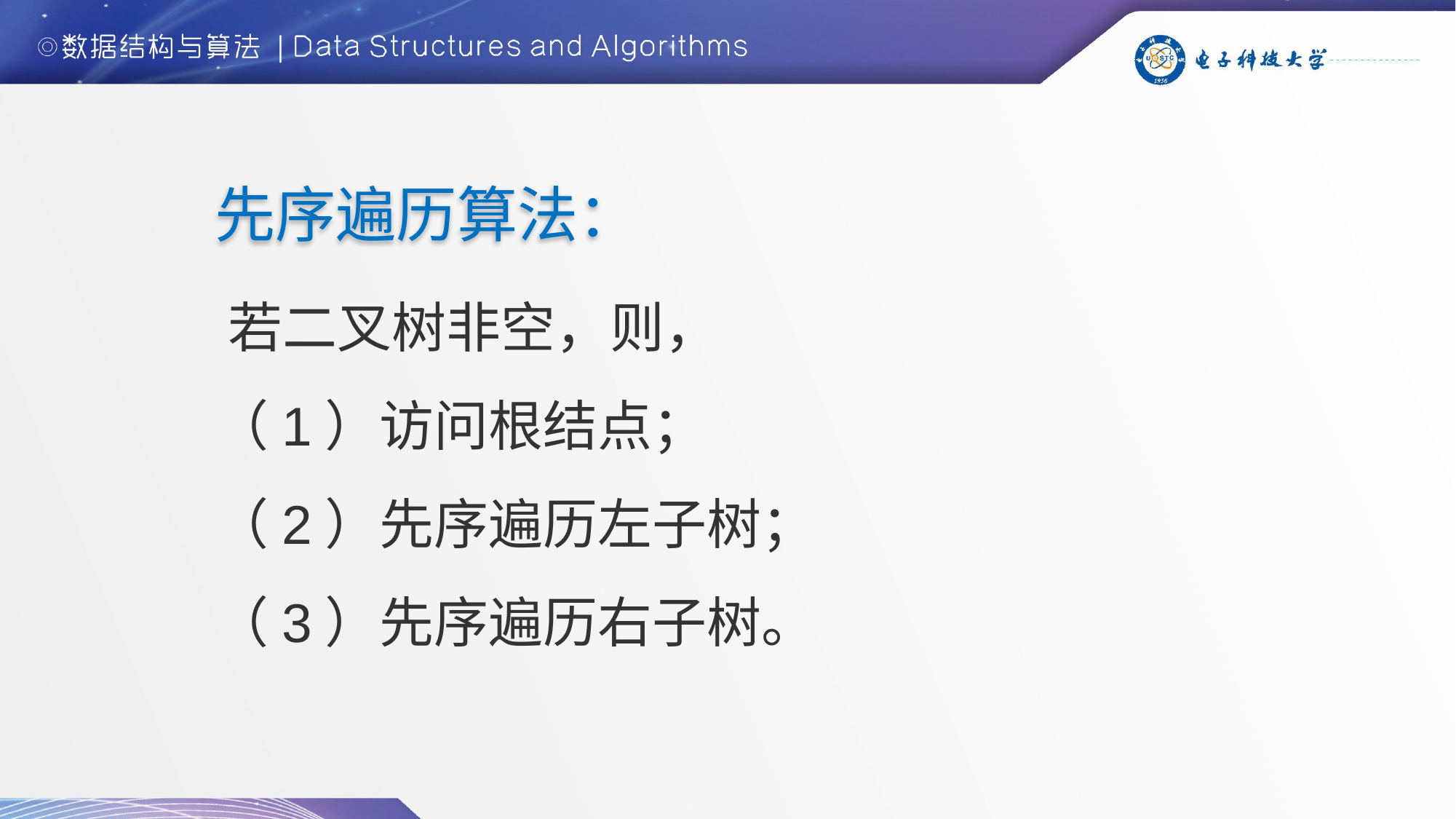

先序遍历算法：
 若二叉树非空，则，
（1）访问根结点；
（2）先序遍历左子树；
（3）先序遍历右子树。